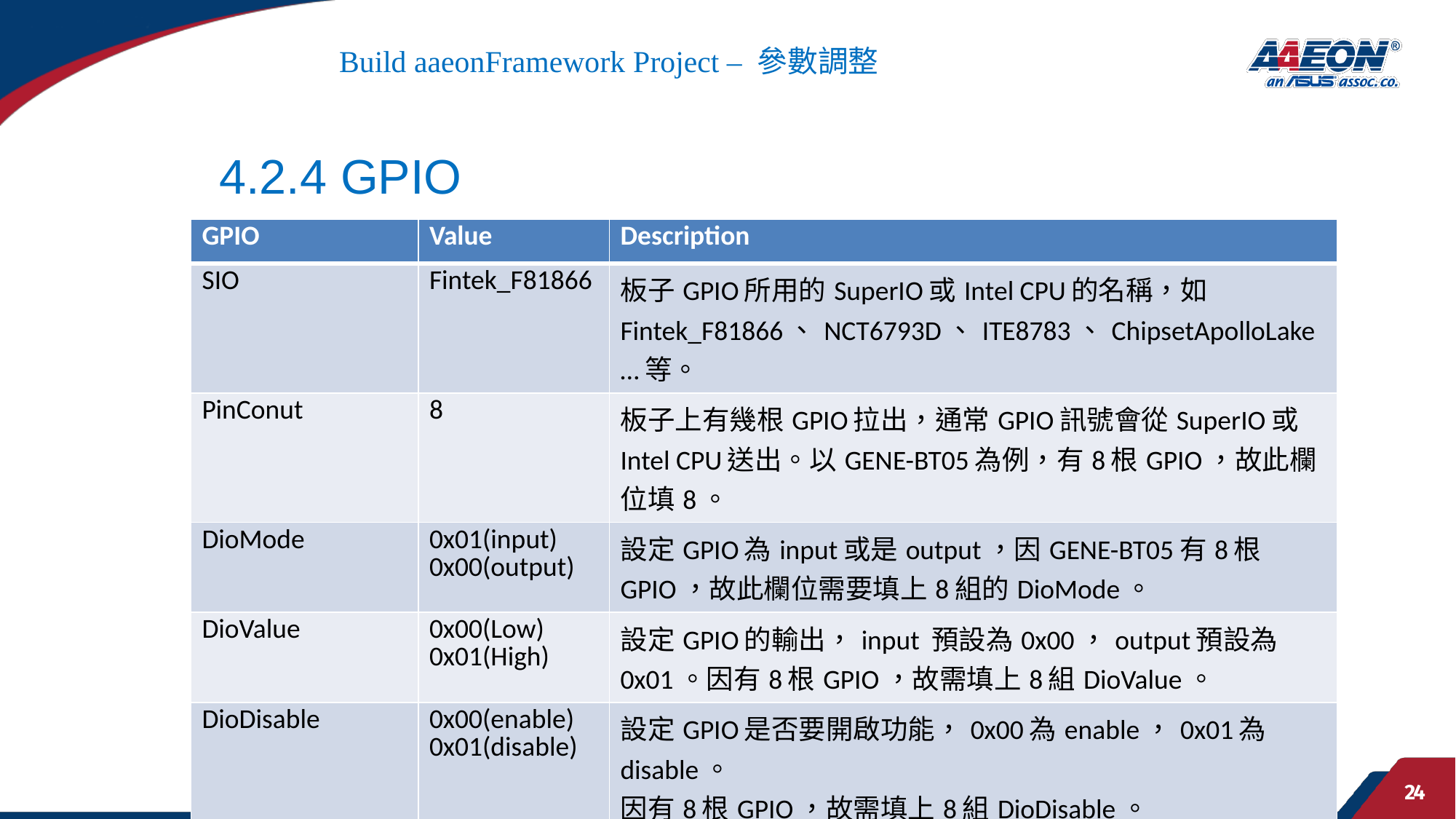

# Build aaeonFramework Project – 參數調整
4.2.4 GPIO

| GPIO | Value | Description |
| --- | --- | --- |
| SIO | Fintek\_F81866 | 板子GPIO所用的SuperIO或Intel CPU的名稱，如Fintek\_F81866、NCT6793D、ITE8783、ChipsetApolloLake…等。 |
| PinConut | 8 | 板子上有幾根GPIO拉出，通常GPIO訊號會從SuperIO或Intel CPU送出。以GENE-BT05為例，有8根GPIO，故此欄位填8。 |
| DioMode | 0x01(input) 0x00(output) | 設定GPIO為input或是output，因GENE-BT05有8根GPIO，故此欄位需要填上8組的DioMode。 |
| DioValue | 0x00(Low) 0x01(High) | 設定GPIO的輸出，input 預設為0x00，output預設為0x01。因有8根GPIO，故需填上8組DioValue。 |
| DioDisable | 0x00(enable) 0x01(disable) | 設定GPIO是否要開啟功能，0x00為enable，0x01為disable。 因有8根GPIO，故需填上8組DioDisable。 |
| DioGroupNum | 0x05 | 查看GPIO是從SuperIO或Intel CPU的哪一組GPIO送出，以GENE-BT05為例，其是由第5組GPIO送出，故需填上0x05，且因有8根GPIO，故需填上8組DioGroupNum。 |
24